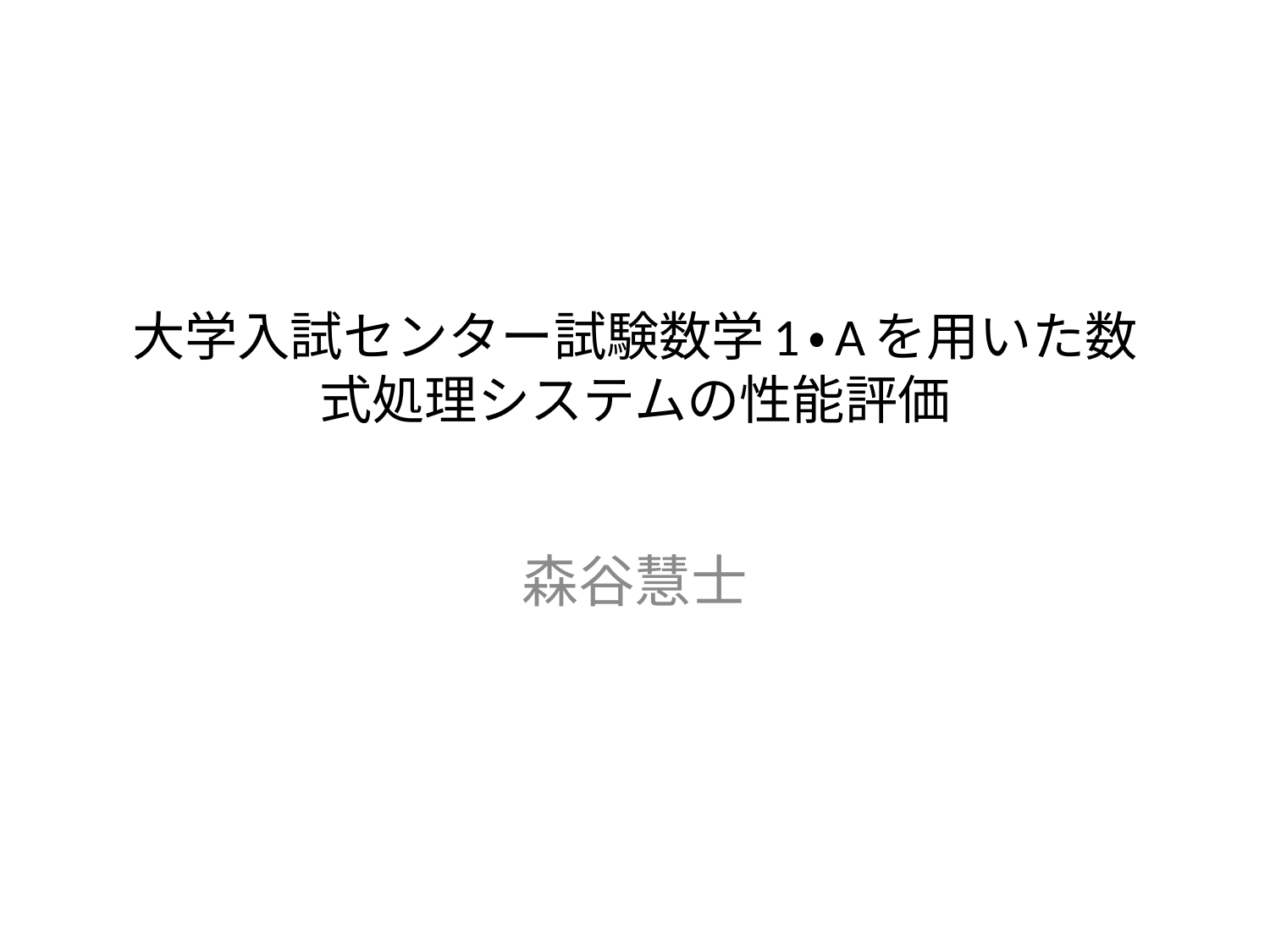

# 大学入試センター試験数学1・Aを用いた数式処理システムの性能評価
森谷慧士